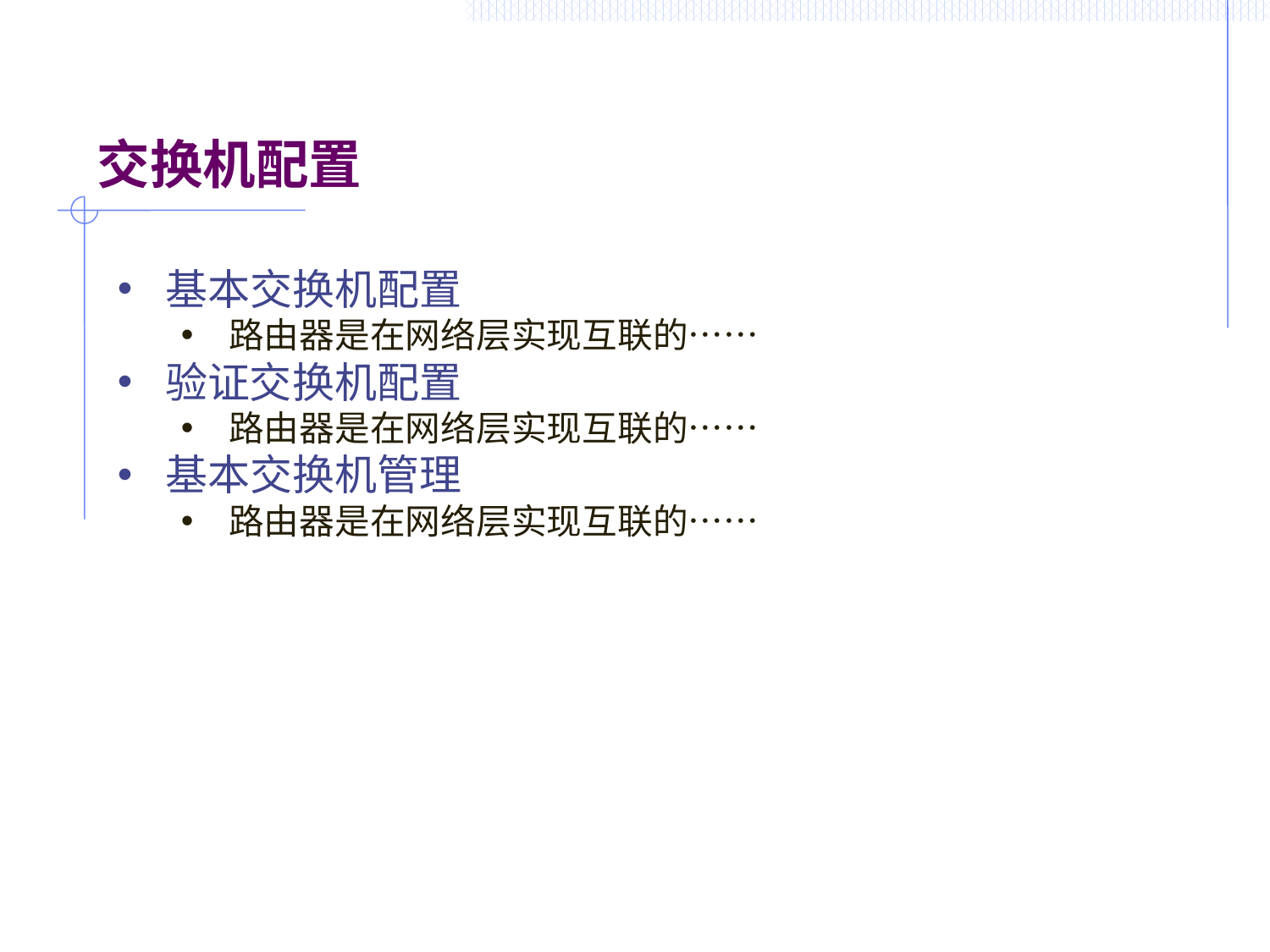

# 交换机配置
基本交换机配置
路由器是在网络层实现互联的……
验证交换机配置
路由器是在网络层实现互联的……
基本交换机管理
路由器是在网络层实现互联的……